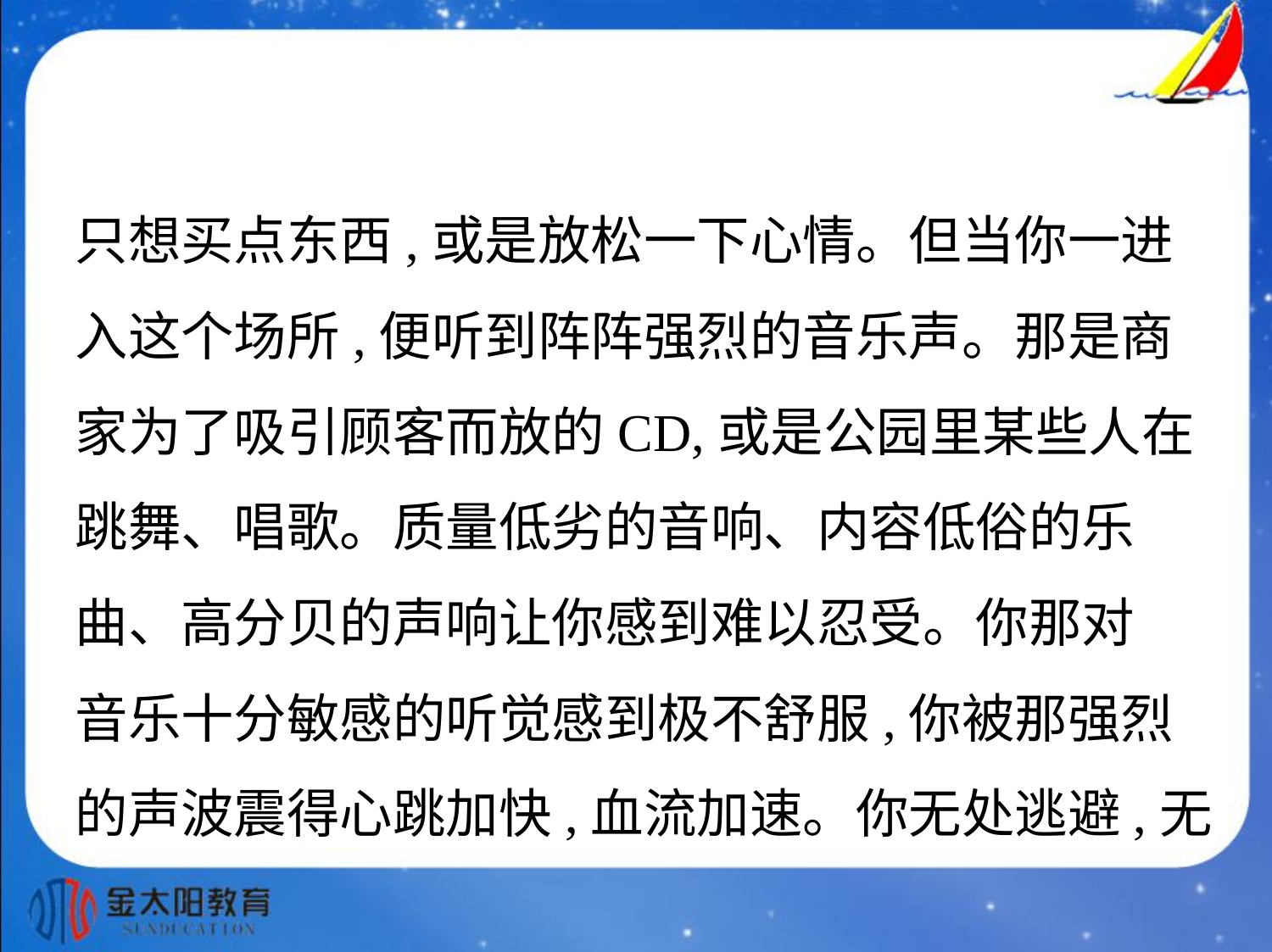

只想买点东西,或是放松一下心情。但当你一进
入这个场所,便听到阵阵强烈的音乐声。那是商
家为了吸引顾客而放的CD,或是公园里某些人在
跳舞、唱歌。质量低劣的音响、内容低俗的乐
曲、高分贝的声响让你感到难以忍受。你那对
音乐十分敏感的听觉感到极不舒服,你被那强烈
的声波震得心跳加快,血流加速。你无处逃避,无